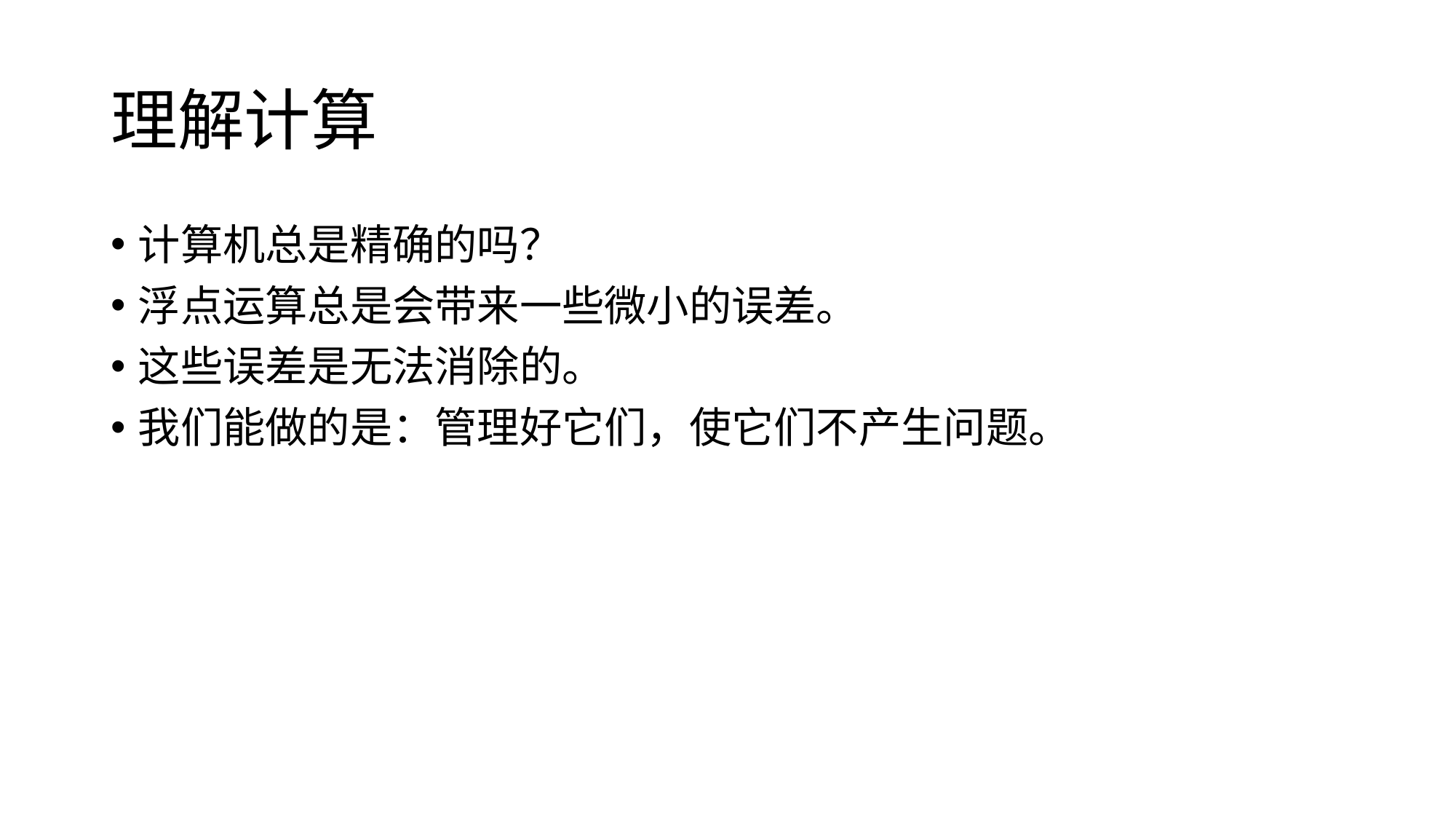

# 理解计算
计算机总是精确的吗？
浮点运算总是会带来一些微小的误差。
这些误差是无法消除的。
我们能做的是：管理好它们，使它们不产生问题。